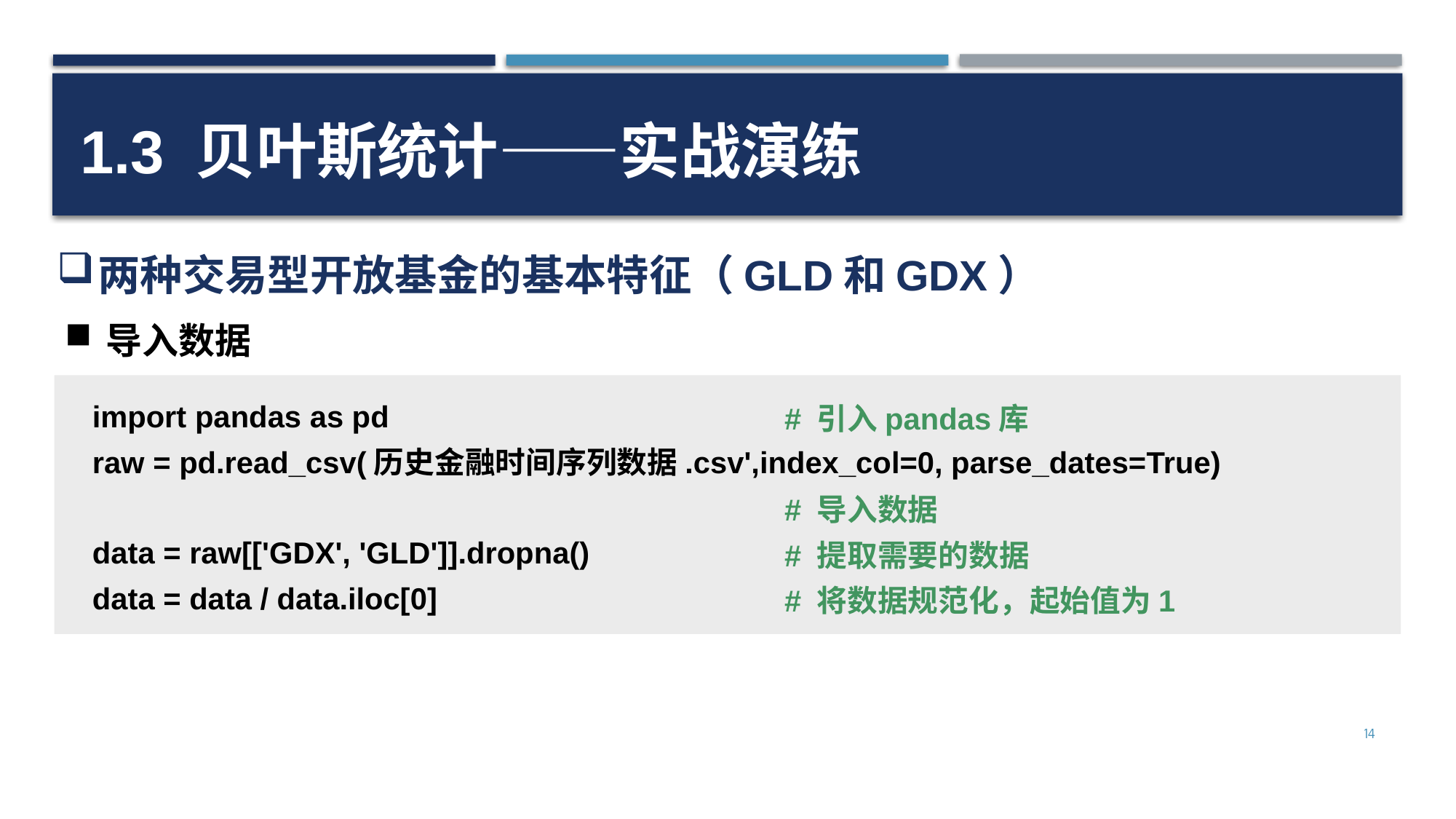

1.3 贝叶斯统计——实战演练
两种交易型开放基金的基本特征（GLD和GDX）
导入数据

import pandas as pd
raw = pd.read_csv(历史金融时间序列数据.csv',index_col=0, parse_dates=True)

data = raw[['GDX', 'GLD']].dropna()
data = data / data.iloc[0]
# 引入pandas库

# 导入数据
# 提取需要的数据
# 将数据规范化，起始值为1
14